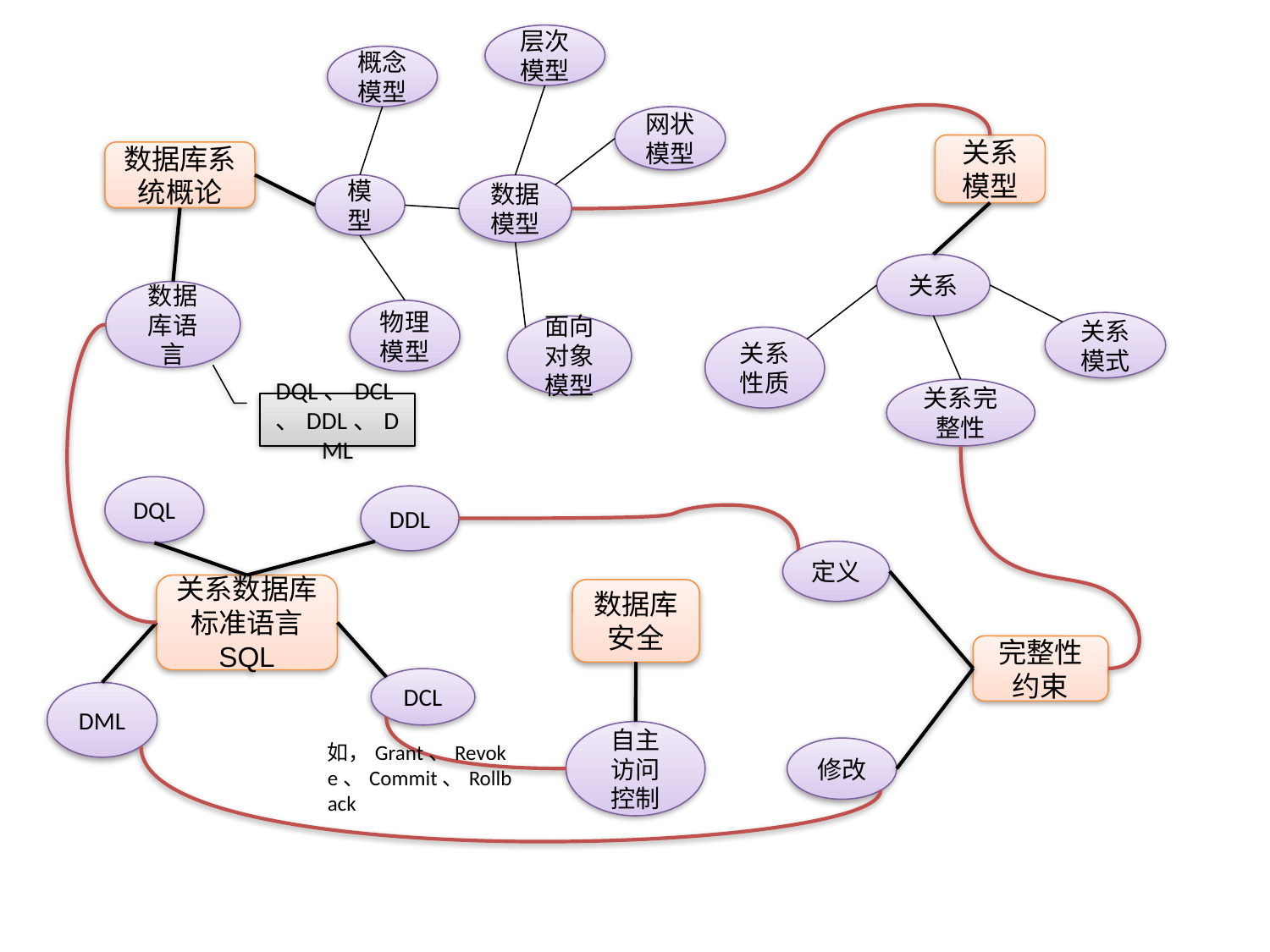

层次模型
概念模型
网状模型
关系模型
数据库系统概论
模型
数据模型
关系
数据库语言
物理模型
关系模式
面向对象模型
关系性质
关系完整性
DQL、DCL、DDL、DML
DQL
DDL
定义
关系数据库标准语言 SQL
数据库安全
完整性约束
DCL
DML
自主访问控制
如，Grant、Revoke、Commit、Rollback
修改